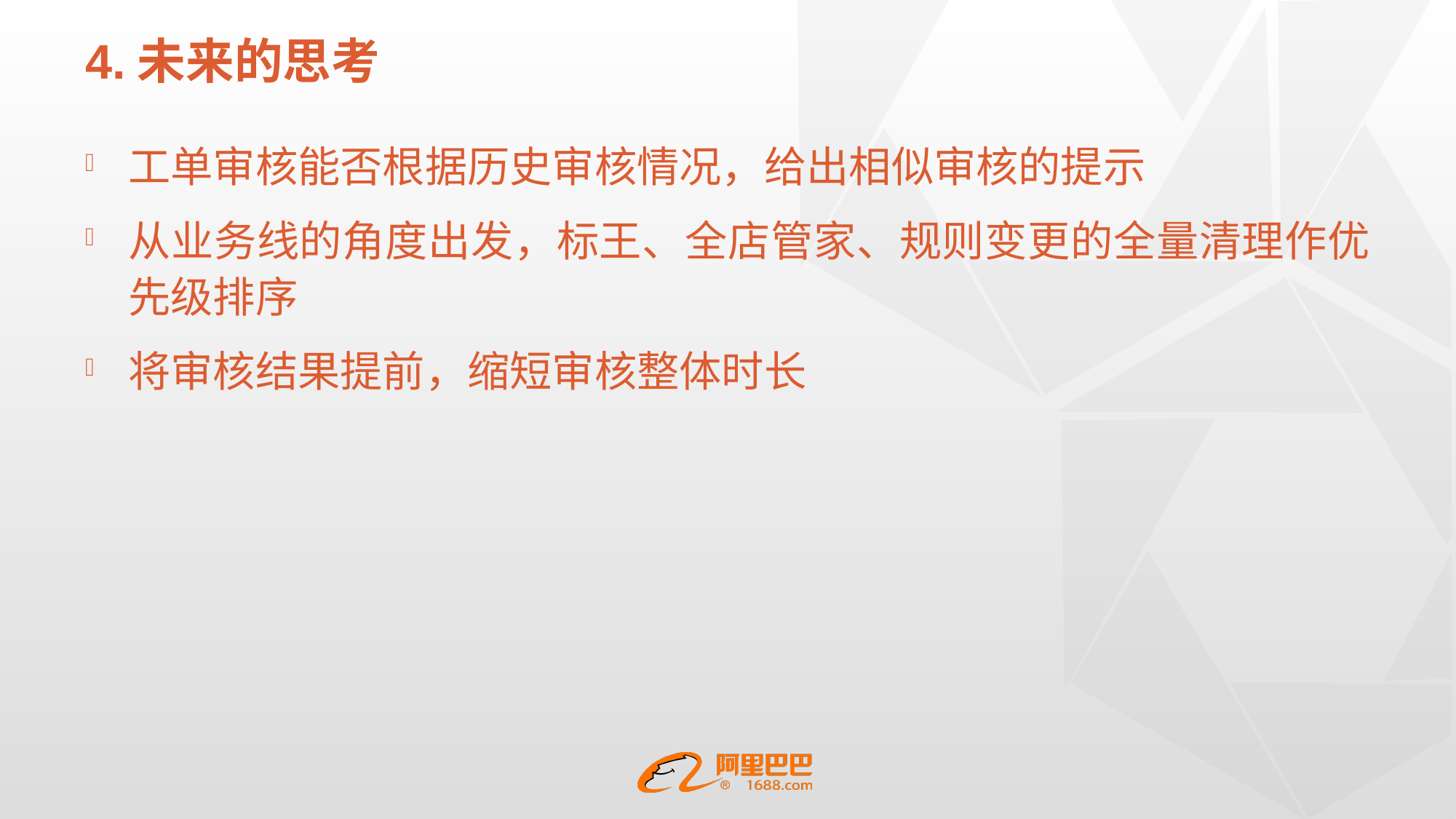

# 4.未来的思考
工单审核能否根据历史审核情况，给出相似审核的提示
从业务线的角度出发，标王、全店管家、规则变更的全量清理作优先级排序
将审核结果提前，缩短审核整体时长